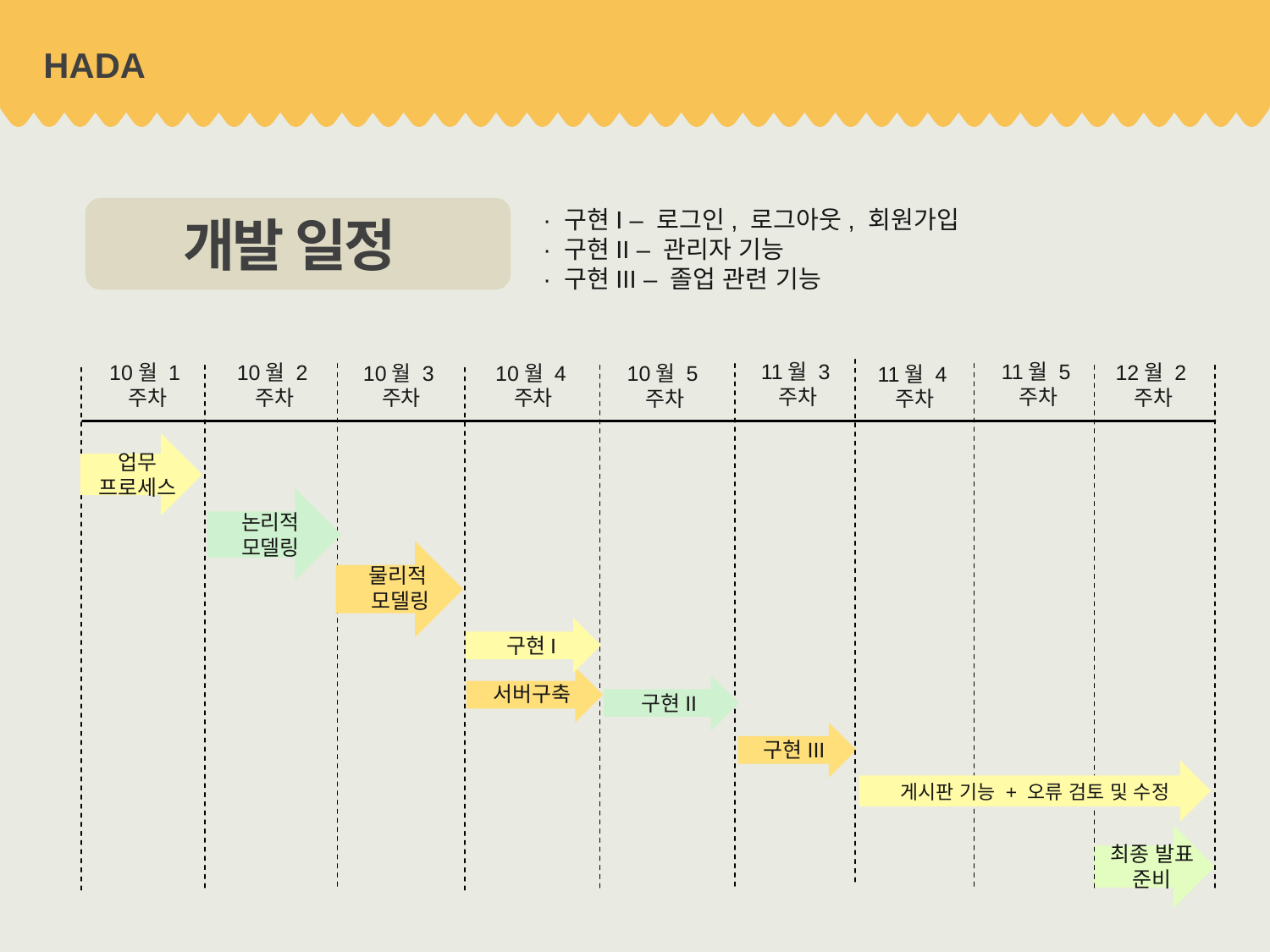

# HADA

· 구현I – 로그인, 로그아웃, 회원가입
· 구현II – 관리자 기능
· 구현III – 졸업 관련 기능

개발 일정
11월 5주차
11월 3주차
10월 2주차
10월 1주차
12월 2주차
10월 3주차
10월 4주차
10월 5주차
11월 4주차

업무
프로세스

논리적 모델링

물리적
모델링

구현I

서버구축

구현II

구현III

게시판 기능 + 오류 검토 및 수정

최종 발표 준비